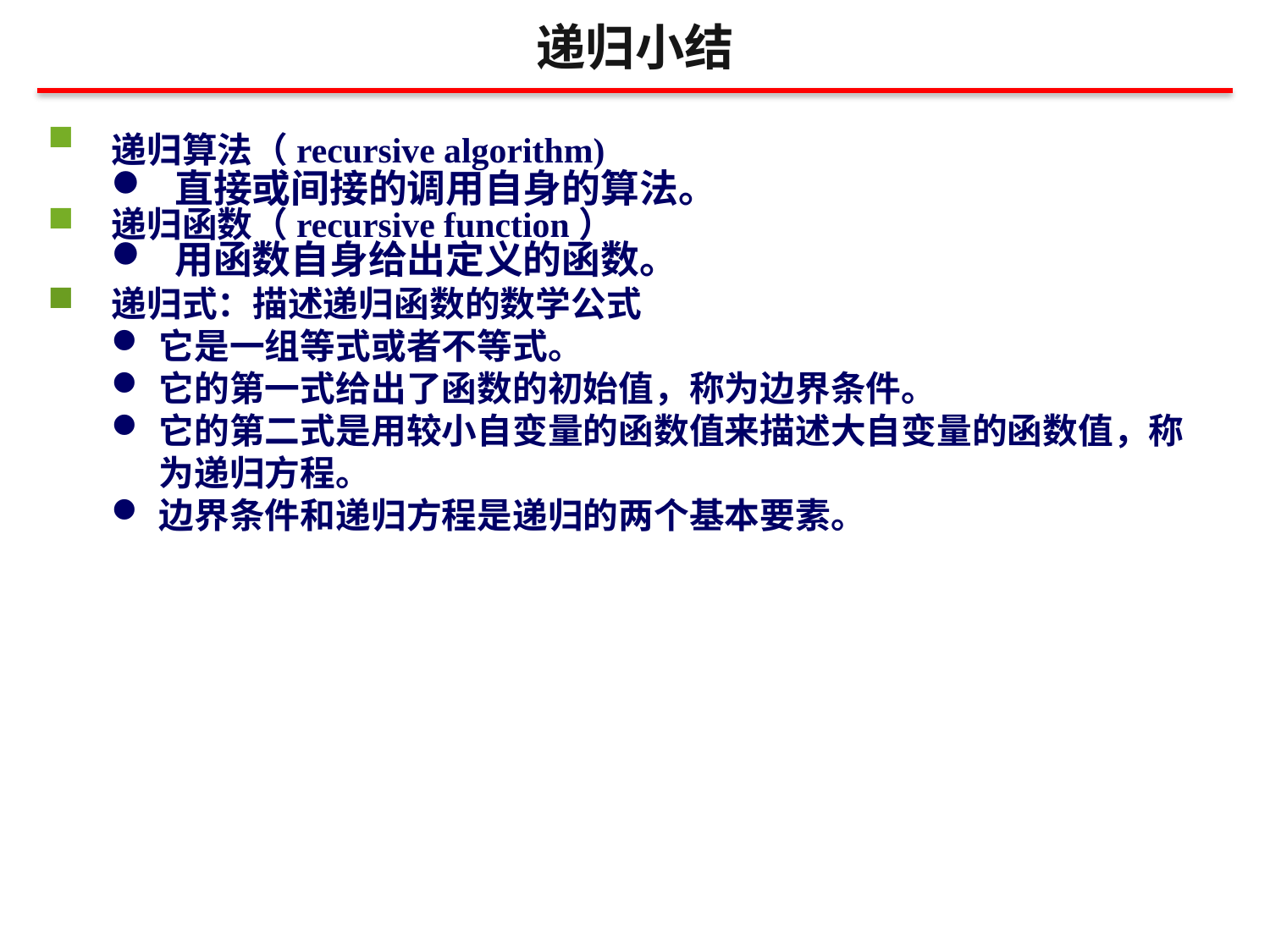

递归小结
递归算法（recursive algorithm)
直接或间接的调用自身的算法。
递归函数（recursive function）
用函数自身给出定义的函数。
递归式：描述递归函数的数学公式
它是一组等式或者不等式。
它的第一式给出了函数的初始值，称为边界条件。
它的第二式是用较小自变量的函数值来描述大自变量的函数值，称为递归方程。
边界条件和递归方程是递归的两个基本要素。